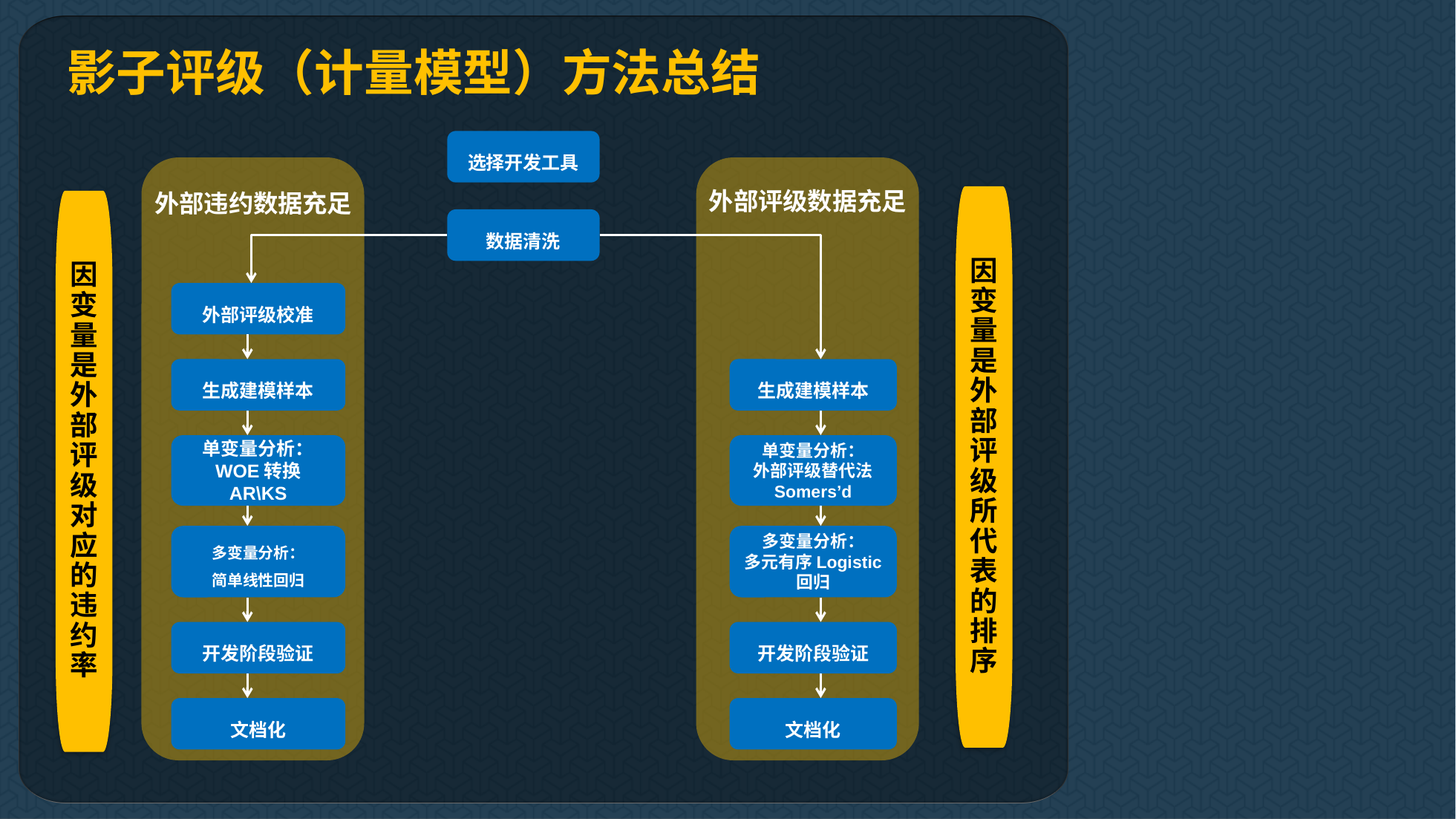

影子评级（计量模型）方法总结
选择开发工具

外部评级数据充足
外部违约数据充足
因变量是外部评级所代表的排序
因变量是外部评级对应的违约率
数据清洗
外部评级校准
生成建模样本
生成建模样本
单变量分析：
WOE转换
AR\KS
单变量分析：
外部评级替代法
Somers’d
多变量分析：
简单线性回归
多变量分析：
多元有序Logistic回归
开发阶段验证
开发阶段验证
文档化
文档化